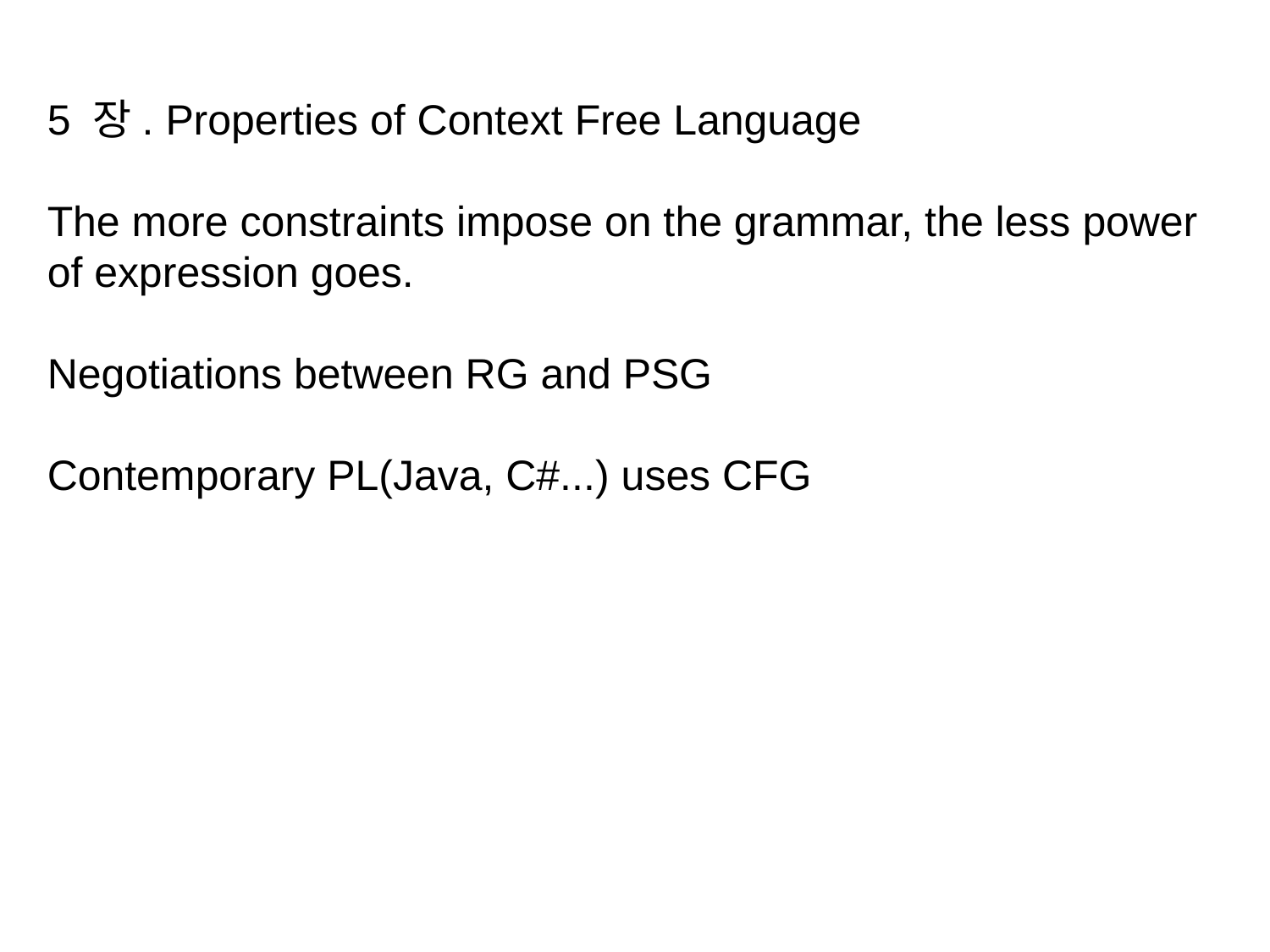

5 장. Properties of Context Free Language

The more constraints impose on the grammar, the less power of expression goes.

Negotiations between RG and PSG

Contemporary PL(Java, C#...) uses CFG